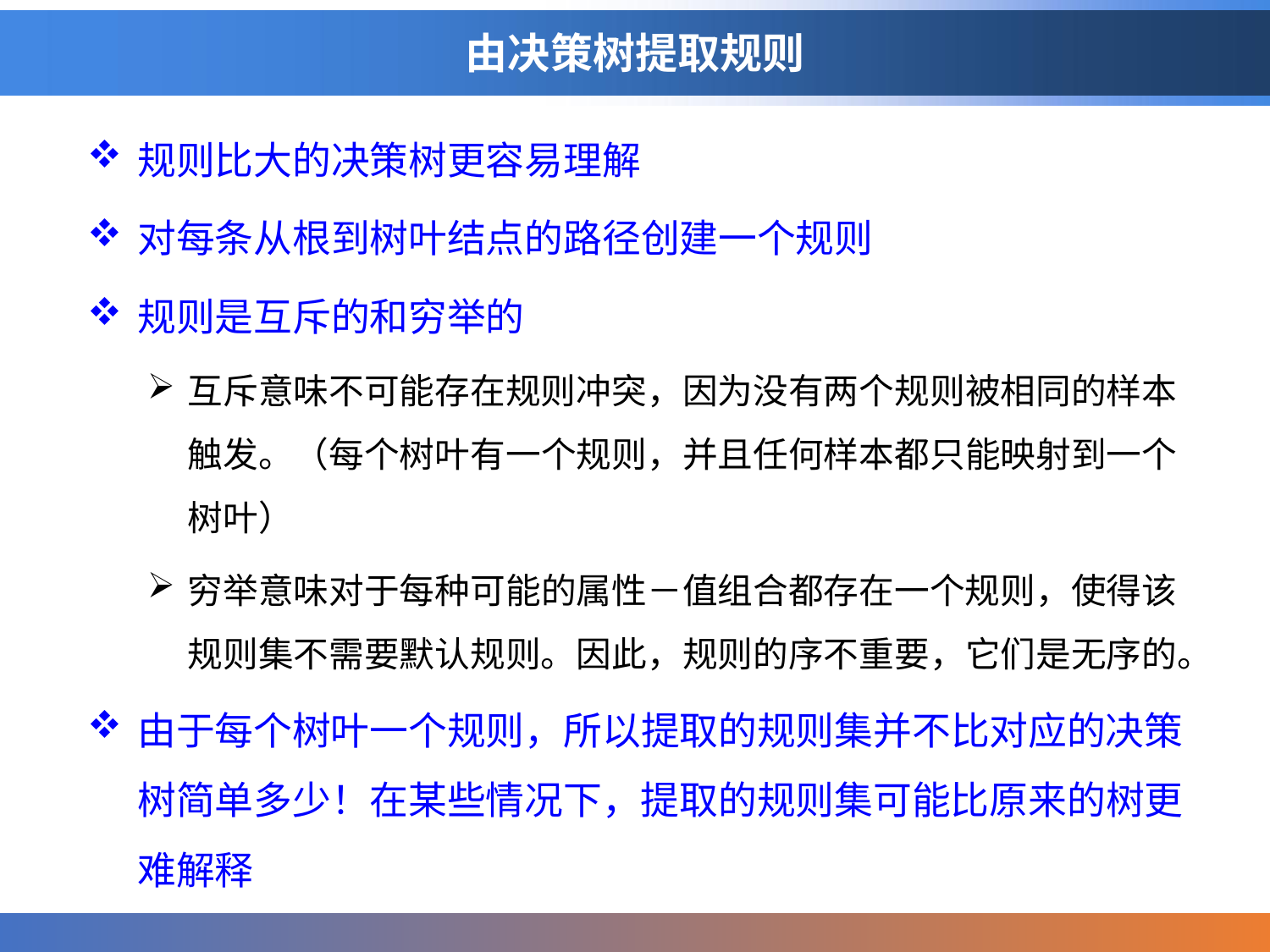

# 由决策树提取规则
规则比大的决策树更容易理解
对每条从根到树叶结点的路径创建一个规则
规则是互斥的和穷举的
互斥意味不可能存在规则冲突，因为没有两个规则被相同的样本触发。（每个树叶有一个规则，并且任何样本都只能映射到一个树叶）
穷举意味对于每种可能的属性－值组合都存在一个规则，使得该规则集不需要默认规则。因此，规则的序不重要，它们是无序的。
由于每个树叶一个规则，所以提取的规则集并不比对应的决策树简单多少！在某些情况下，提取的规则集可能比原来的树更难解释